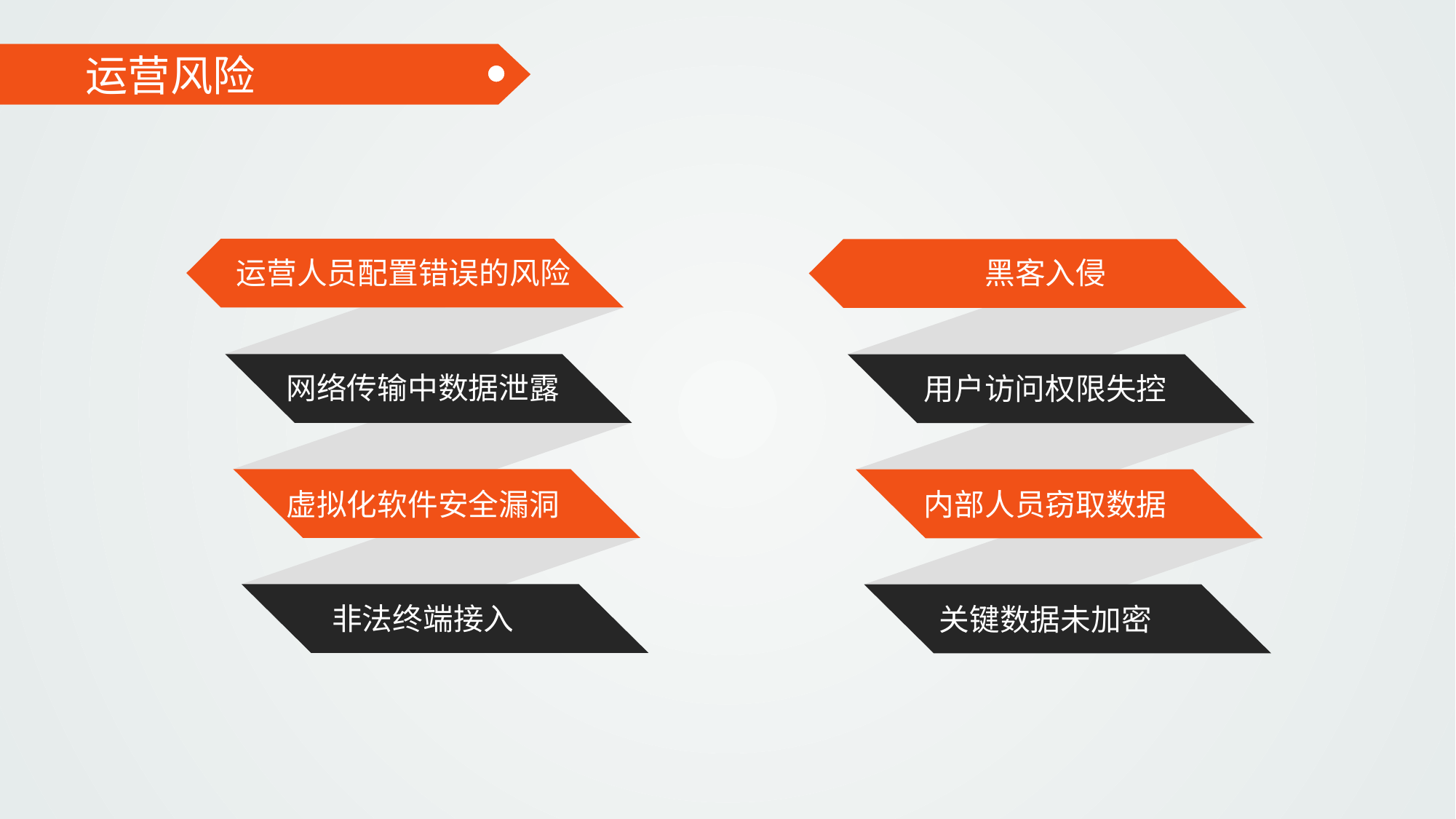

运营风险

运营人员配置错误的风险

黑客入侵

网络传输中数据泄露

用户访问权限失控

虚拟化软件安全漏洞

内部人员窃取数据

非法终端接入

关键数据未加密